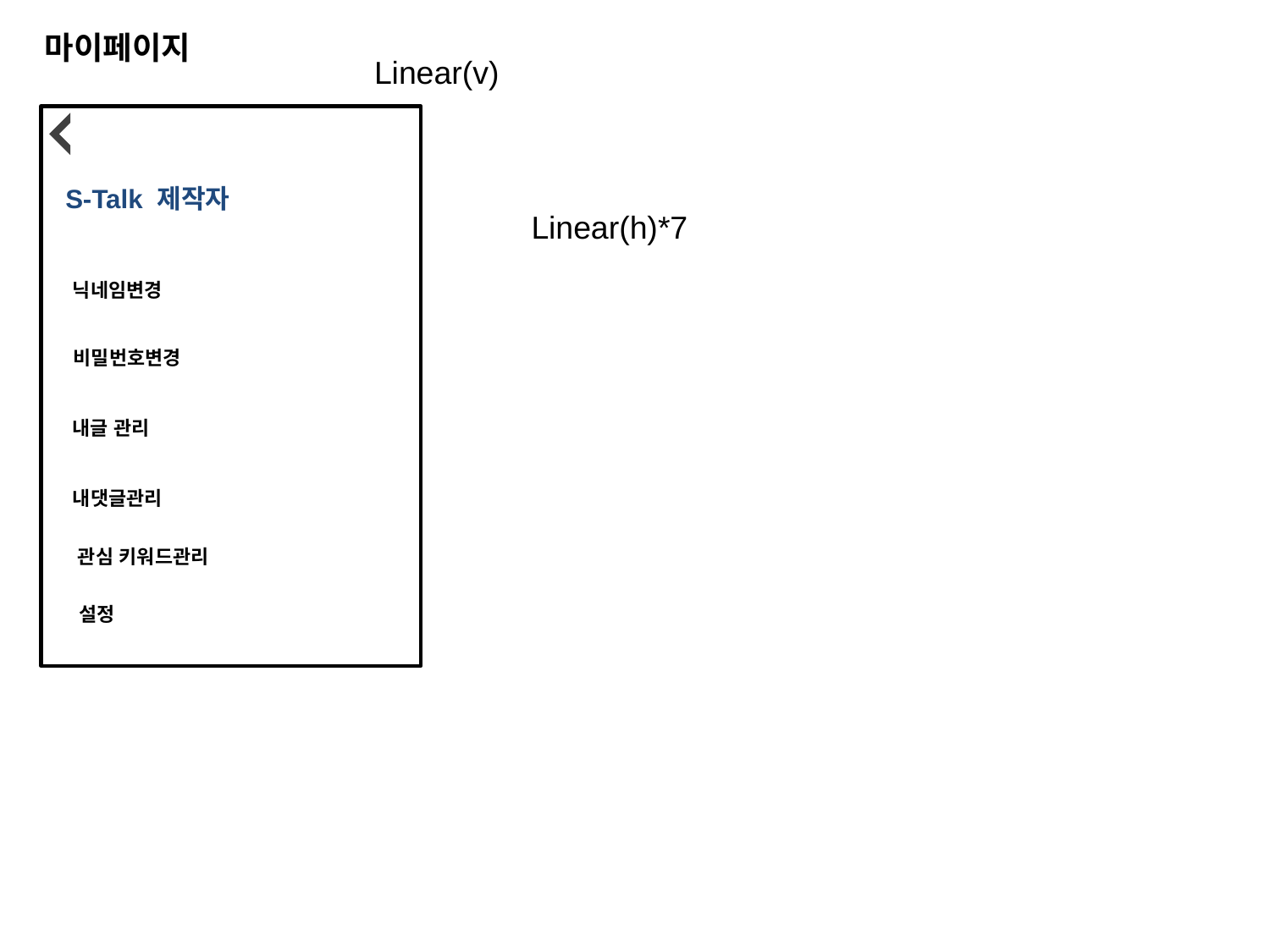

마이페이지
Linear(v)

S-Talk 제작자
Linear(h)*7
닉네임변경
비밀번호변경
내글 관리
내댓글관리
관심 키워드관리
설정